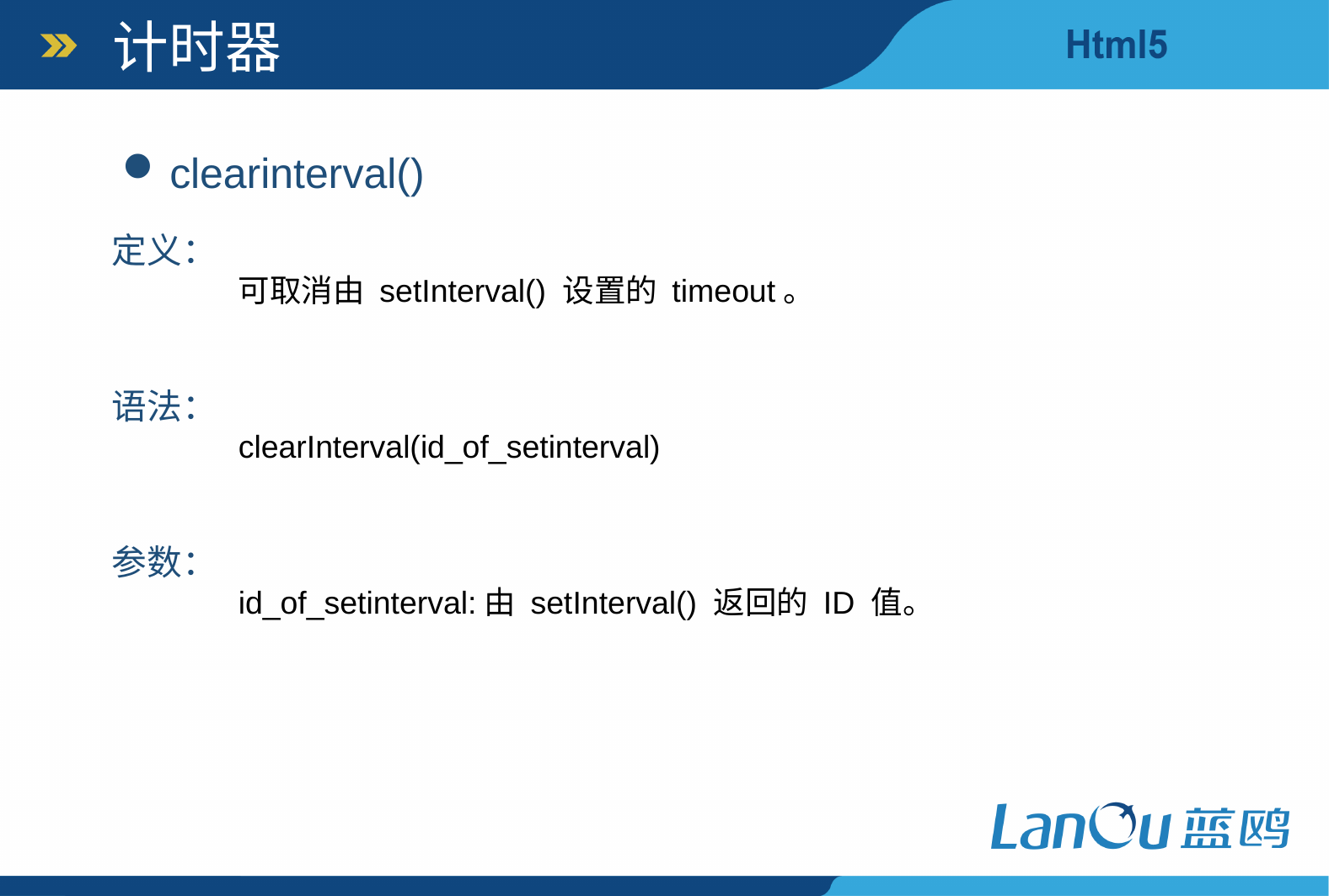

计时器

clearinterval()

定义：
	可取消由 setInterval() 设置的 timeout。

语法：
	clearInterval(id_of_setinterval)

参数：
	id_of_setinterval:由 setInterval() 返回的 ID 值。